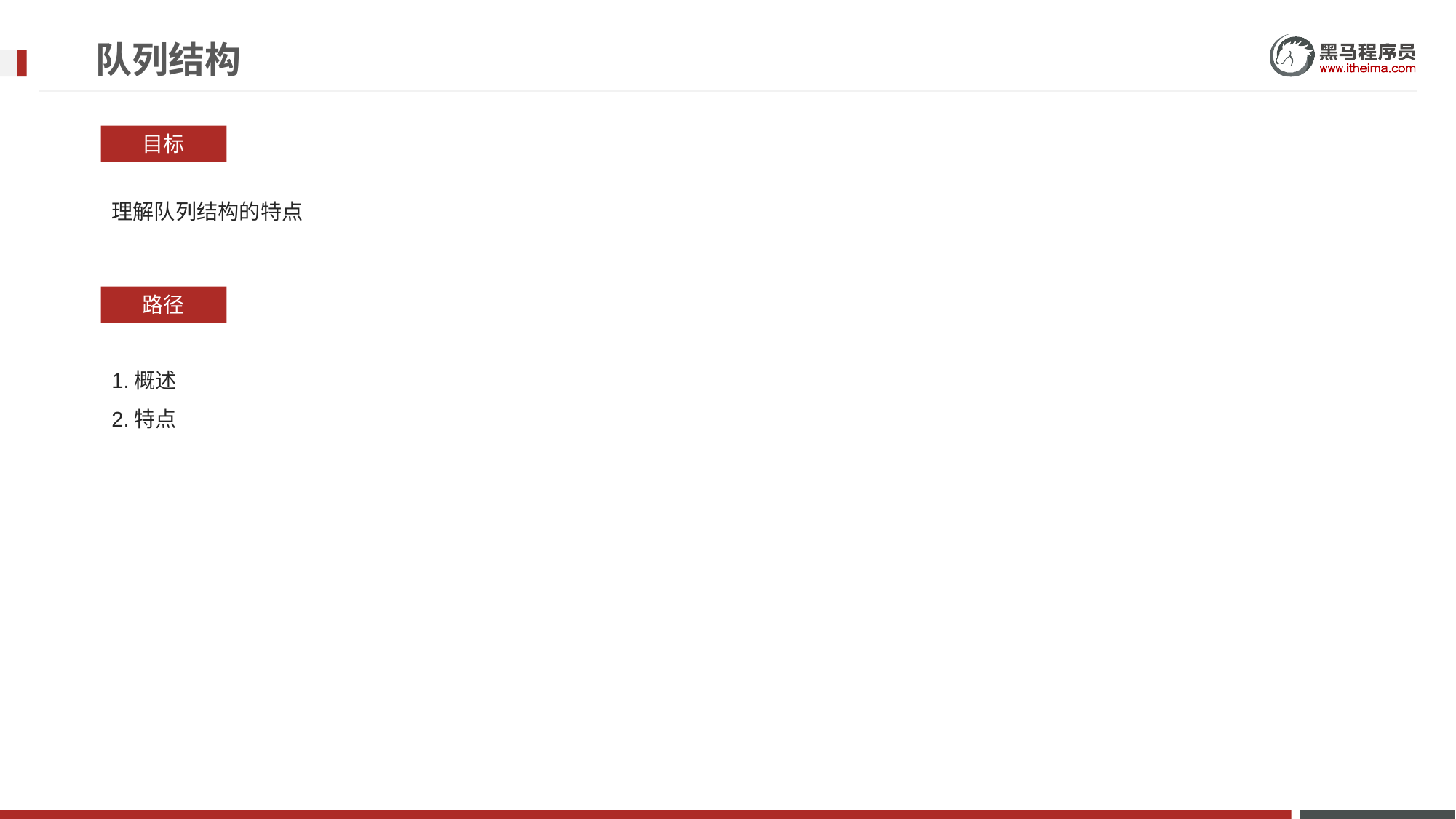

# 队列结构
目标
理解队列结构的特点
路径
1.概述
2.特点